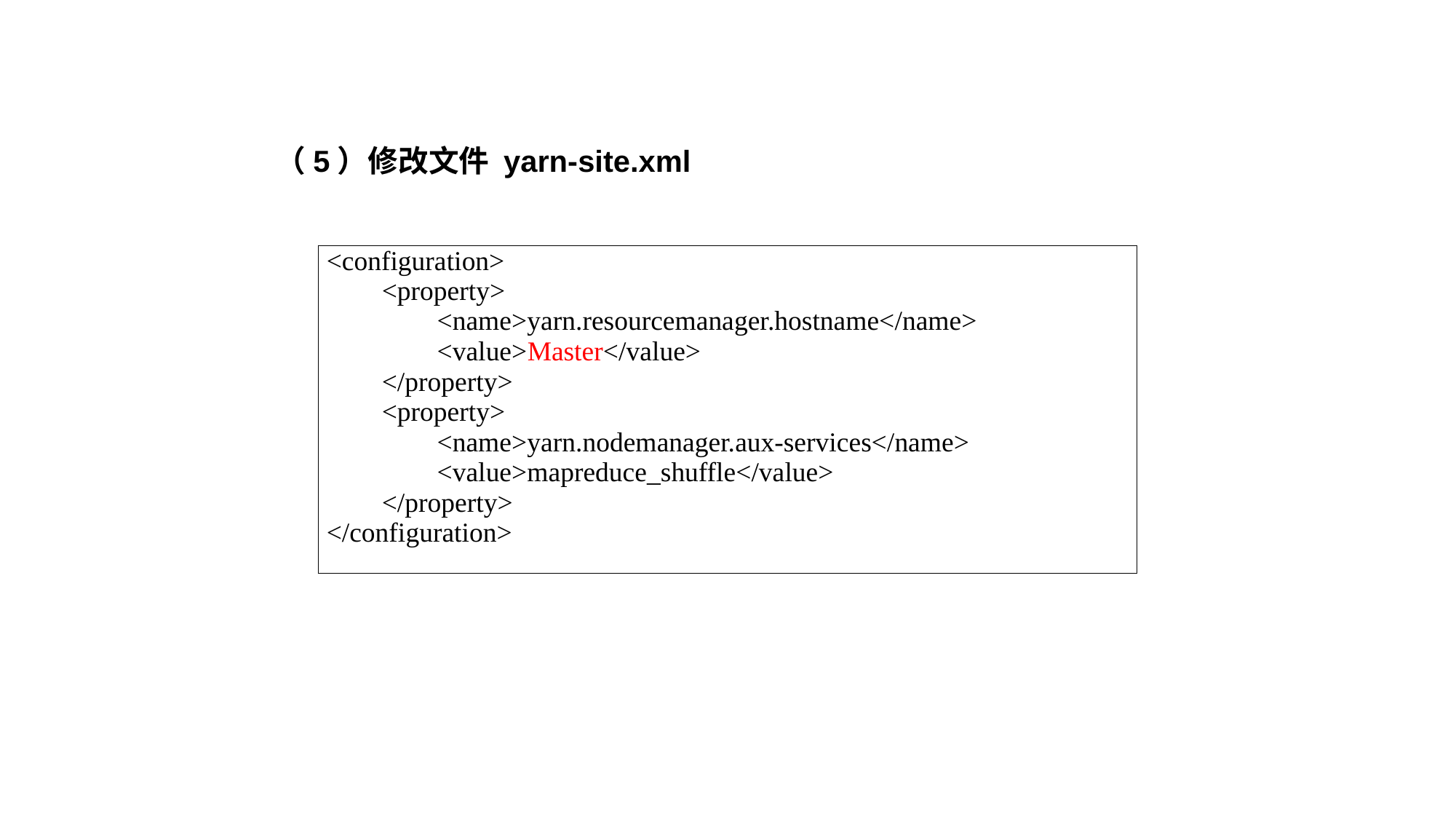

（5）修改文件 yarn-site.xml
| <configuration> <property> <name>yarn.resourcemanager.hostname</name> <value>Master</value> </property> <property> <name>yarn.nodemanager.aux-services</name> <value>mapreduce\_shuffle</value> </property> </configuration> |
| --- |